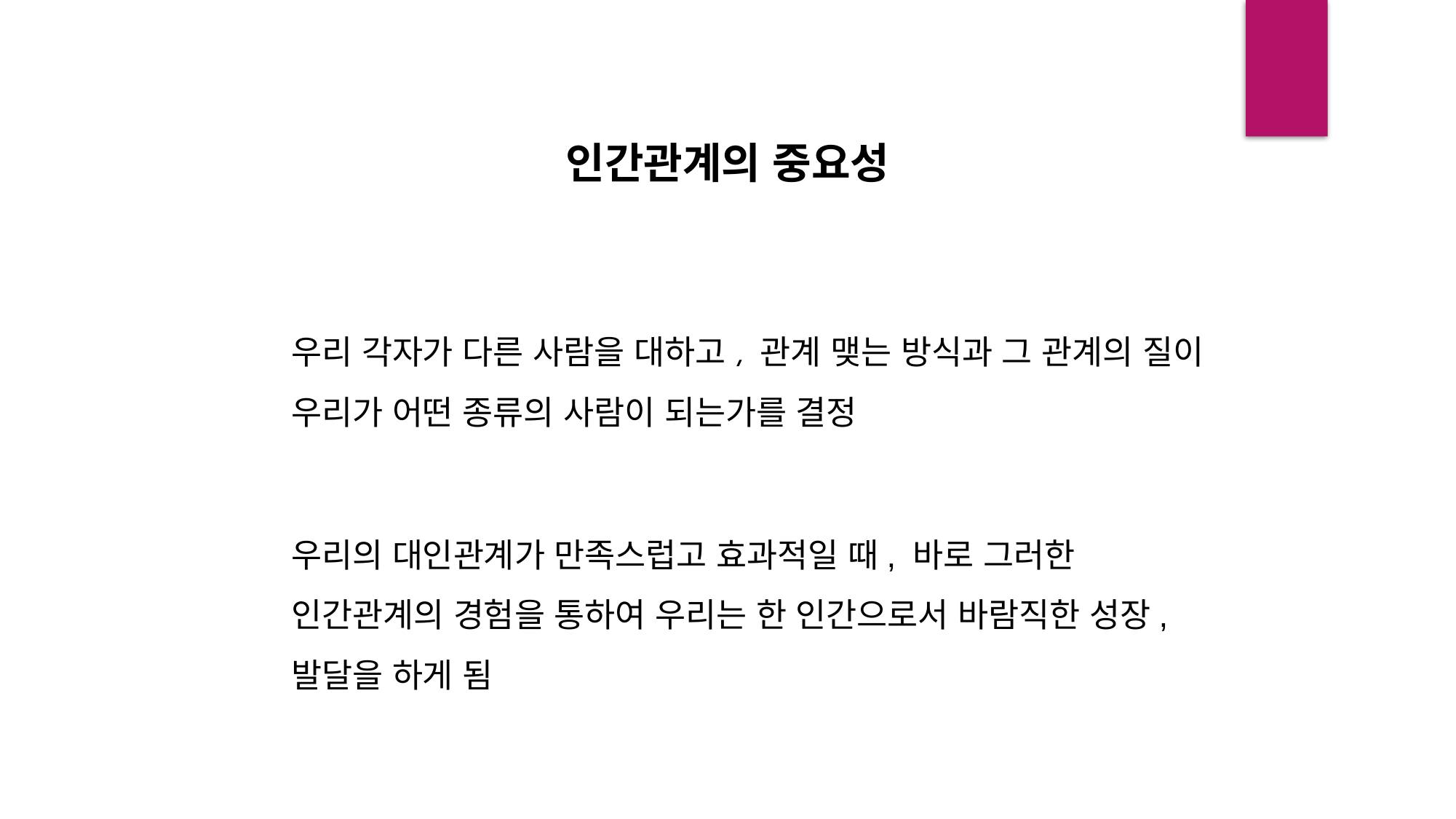

인간관계의 중요성
우리 각자가 다른 사람을 대하고, 관계 맺는 방식과 그 관계의 질이 우리가 어떤 종류의 사람이 되는가를 결정
우리의 대인관계가 만족스럽고 효과적일 때, 바로 그러한 인간관계의 경험을 통하여 우리는 한 인간으로서 바람직한 성장, 발달을 하게 됨